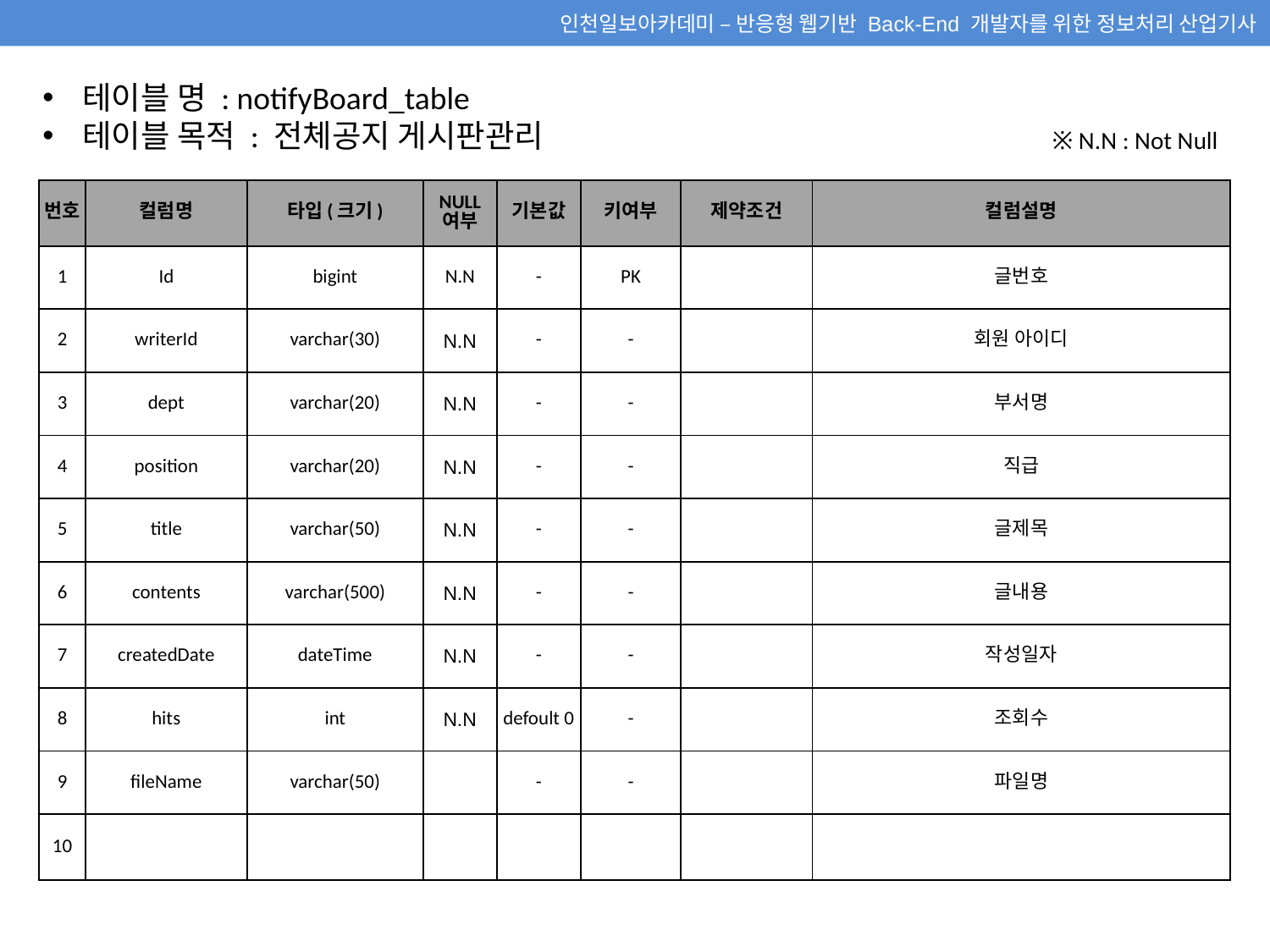

테이블 명 : notifyBoard_table
테이블 목적 : 전체공지 게시판관리
※ N.N : Not Null
| 번호 | 컬럼명 | 타입(크기) | NULL 여부 | 기본값 | 키여부 | 제약조건 | 컬럼설명 |
| --- | --- | --- | --- | --- | --- | --- | --- |
| 1 | Id | bigint | N.N | - | PK |  | 글번호 |
| 2 | writerId | varchar(30) | N.N | - | - |  | 회원 아이디 |
| 3 | dept | varchar(20) | N.N | - | - |  | 부서명 |
| 4 | position | varchar(20) | N.N | - | - |  | 직급 |
| 5 | title | varchar(50) | N.N | - | - |  | 글제목 |
| 6 | contents | varchar(500) | N.N | - | - |  | 글내용 |
| 7 | createdDate | dateTime | N.N | - | - |  | 작성일자 |
| 8 | hits | int | N.N | defoult 0 | - |  | 조회수 |
| 9 | fileName | varchar(50) |  | - | - |  | 파일명 |
| 10 |  |  |  |  |  |  |  |